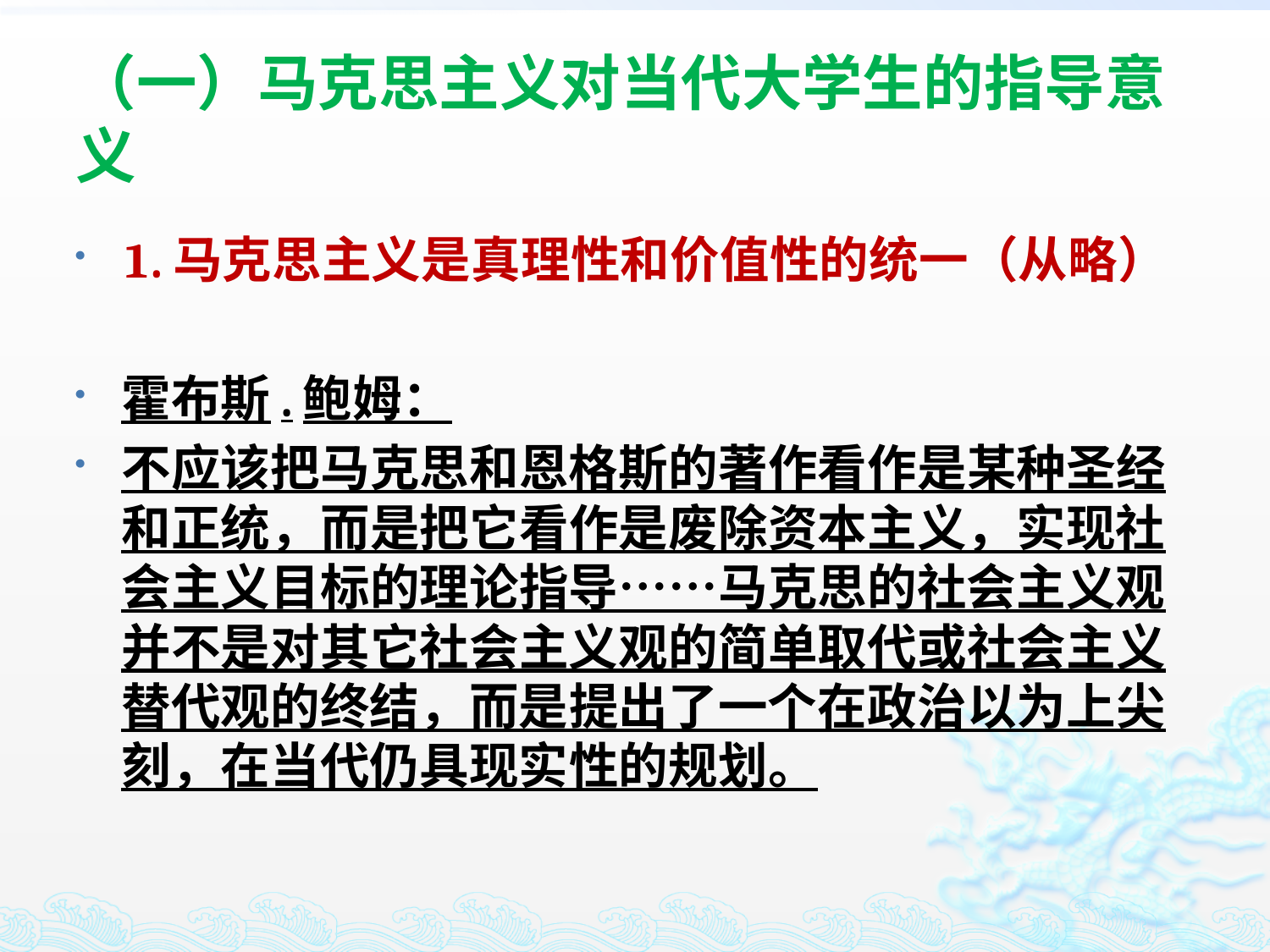

# （一）马克思主义对当代大学生的指导意义
1.马克思主义是真理性和价值性的统一（从略）

霍布斯.鲍姆：
不应该把马克思和恩格斯的著作看作是某种圣经和正统，而是把它看作是废除资本主义，实现社会主义目标的理论指导……马克思的社会主义观并不是对其它社会主义观的简单取代或社会主义替代观的终结，而是提出了一个在政治以为上尖刻，在当代仍具现实性的规划。